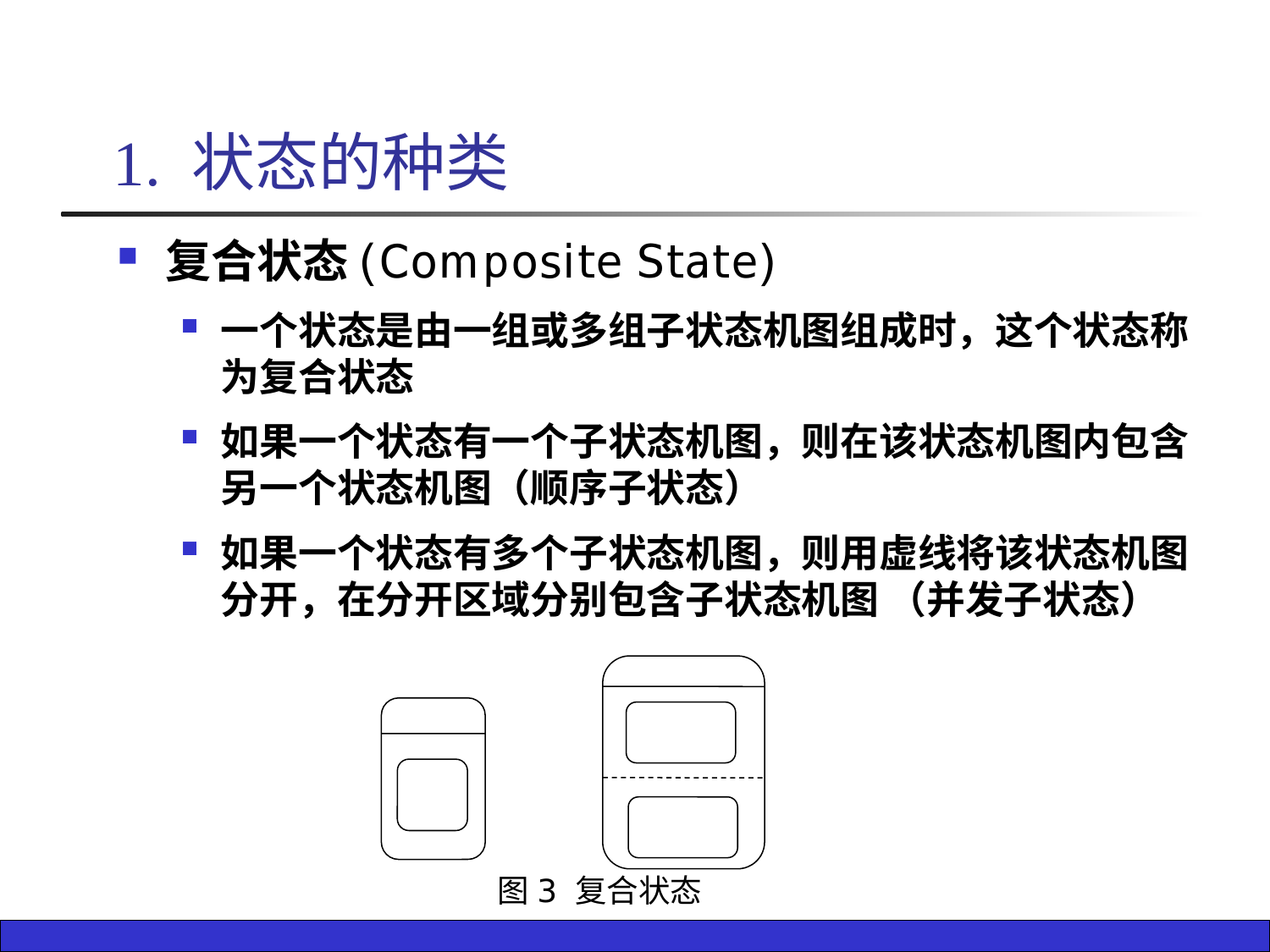

# 1. 状态的种类
复合状态(Composite State)
一个状态是由一组或多组子状态机图组成时，这个状态称为复合状态
如果一个状态有一个子状态机图，则在该状态机图内包含另一个状态机图（顺序子状态）
如果一个状态有多个子状态机图，则用虚线将该状态机图分开，在分开区域分别包含子状态机图 （并发子状态）

图3 复合状态